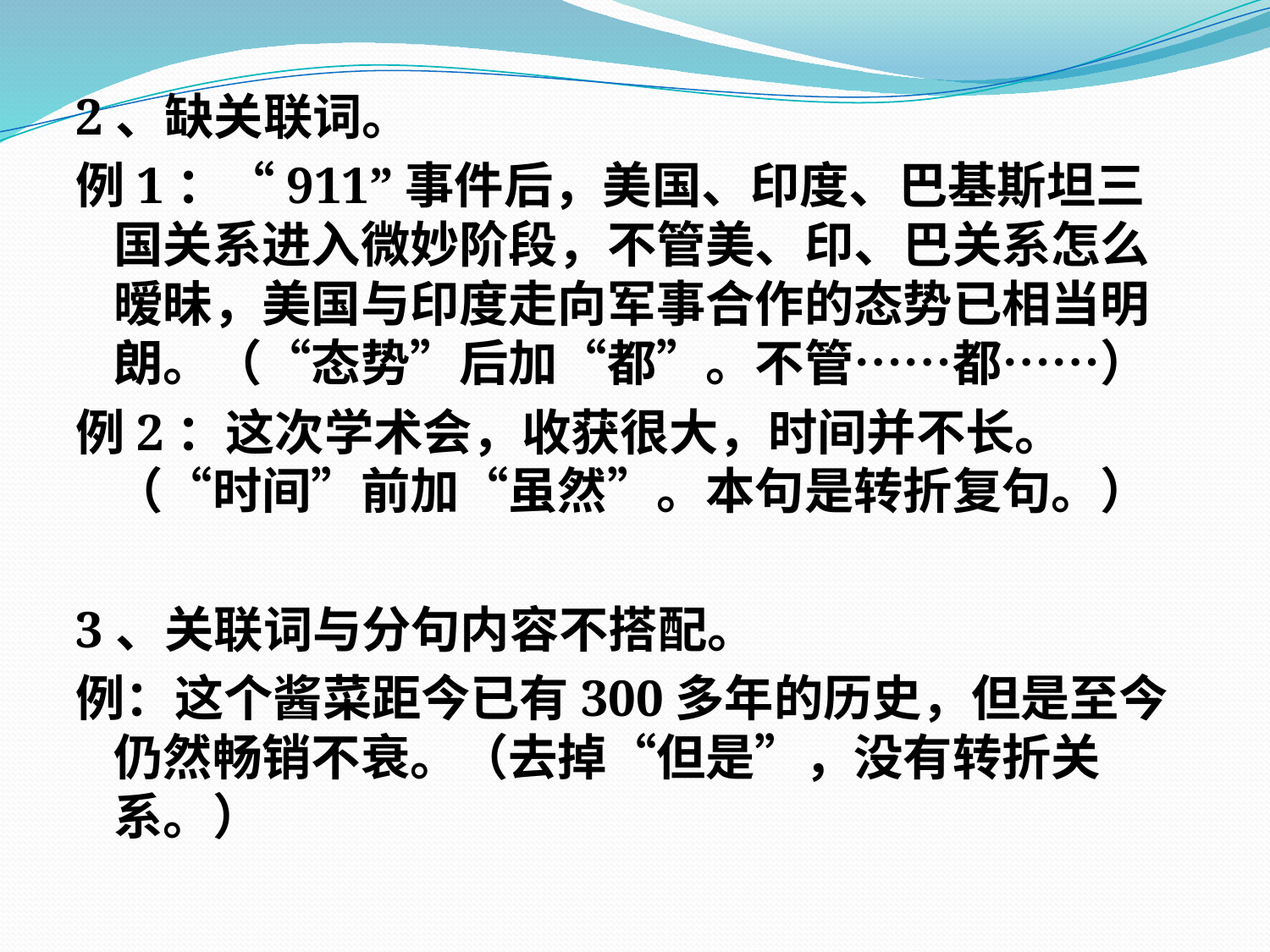

2、缺关联词。
例1：“911”事件后，美国、印度、巴基斯坦三国关系进入微妙阶段，不管美、印、巴关系怎么暧昧，美国与印度走向军事合作的态势已相当明朗。（“态势”后加“都”。不管……都……）
例2：这次学术会，收获很大，时间并不长。（“时间”前加“虽然”。本句是转折复句。）

3、关联词与分句内容不搭配。
例：这个酱菜距今已有300多年的历史，但是至今仍然畅销不衰。（去掉“但是”，没有转折关系。）